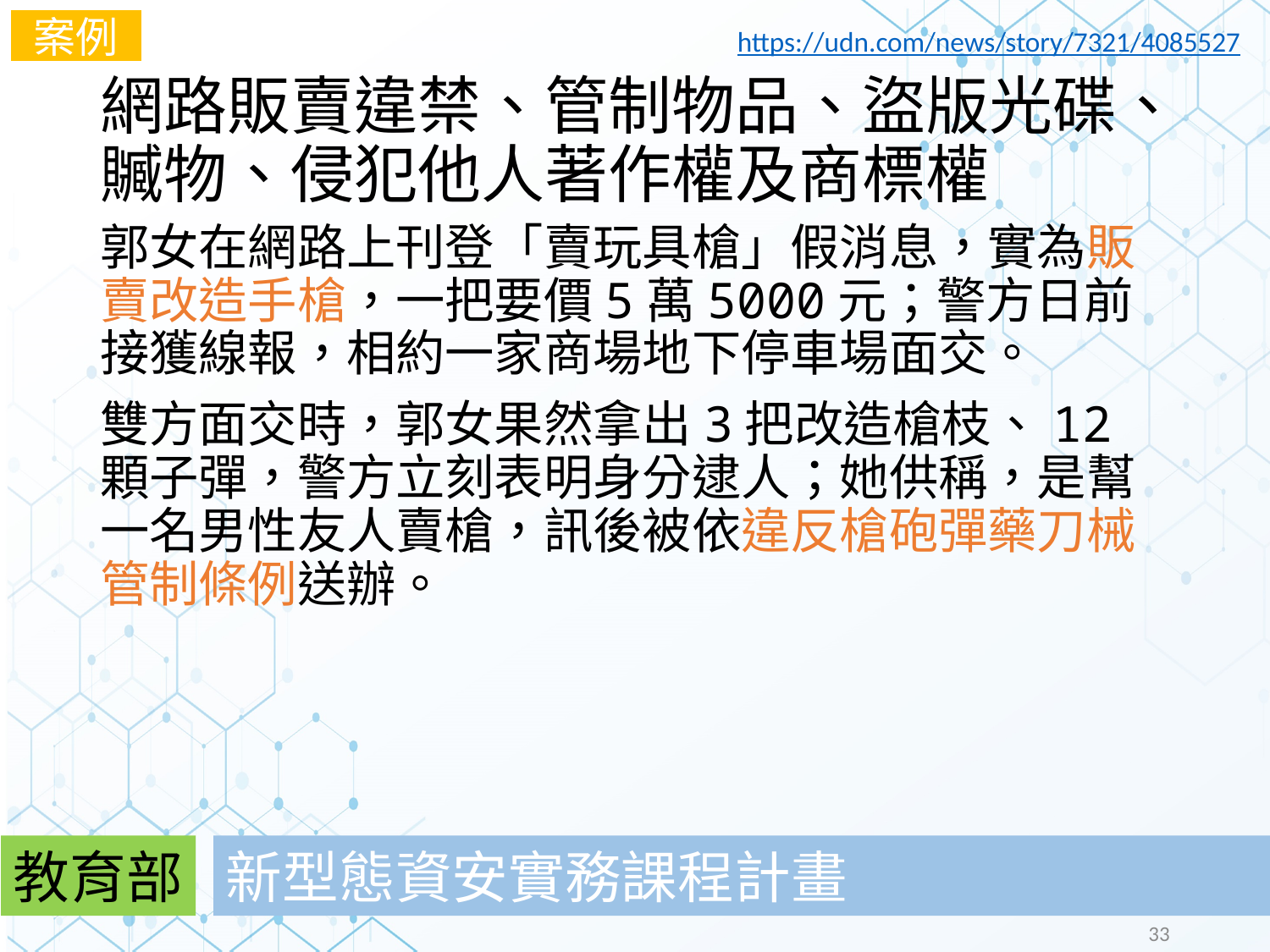

案例
https://udn.com/news/story/7321/4085527
# 網路販賣違禁、管制物品、盜版光碟、贓物、侵犯他人著作權及商標權
郭女在網路上刊登「賣玩具槍」假消息，實為販賣改造手槍，一把要價5萬5000元；警方日前接獲線報，相約一家商場地下停車場面交。
雙方面交時，郭女果然拿出3把改造槍枝、12顆子彈，警方立刻表明身分逮人；她供稱，是幫一名男性友人賣槍，訊後被依違反槍砲彈藥刀械管制條例送辦。
教育部
新型態資安實務課程計畫
33